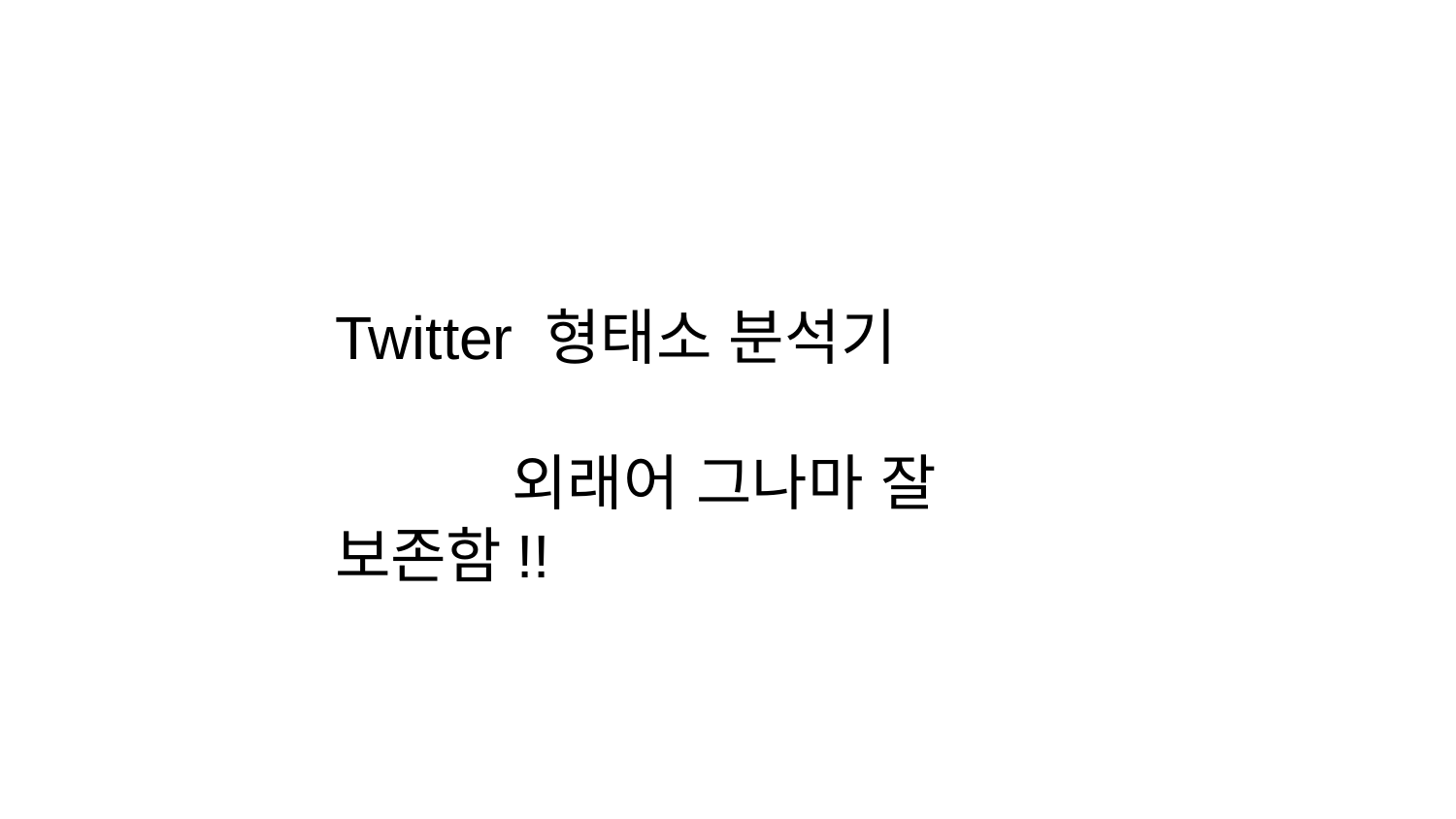

Twitter 형태소 분석기

	 외래어 그나마 잘 보존함!!